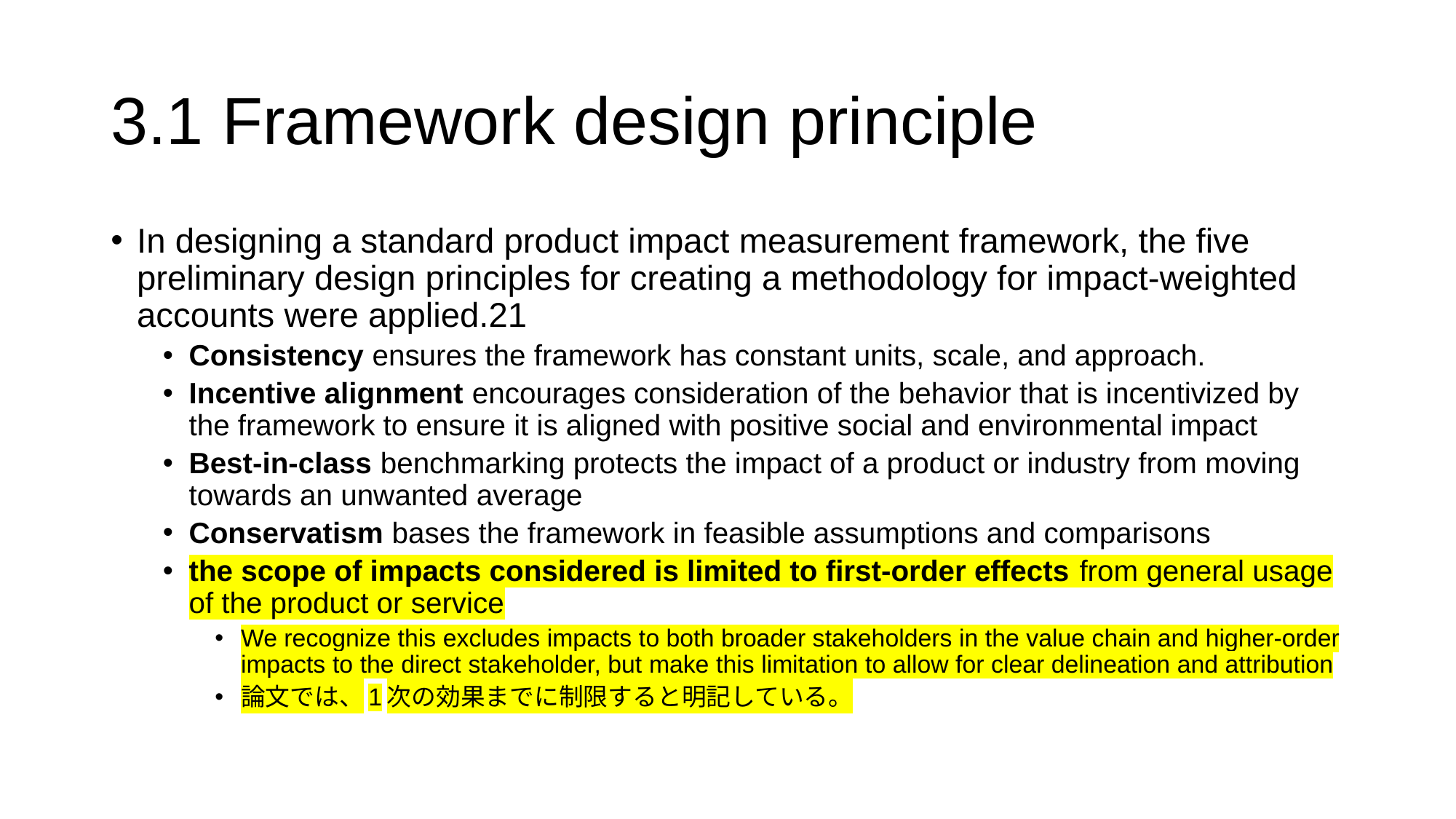

# 3.1 Framework design principle
In designing a standard product impact measurement framework, the five preliminary design principles for creating a methodology for impact-weighted accounts were applied.21
Consistency ensures the framework has constant units, scale, and approach.
Incentive alignment encourages consideration of the behavior that is incentivized by the framework to ensure it is aligned with positive social and environmental impact
Best-in-class benchmarking protects the impact of a product or industry from moving towards an unwanted average
Conservatism bases the framework in feasible assumptions and comparisons
the scope of impacts considered is limited to first-order effects from general usage of the product or service
We recognize this excludes impacts to both broader stakeholders in the value chain and higher-order impacts to the direct stakeholder, but make this limitation to allow for clear delineation and attribution
論文では、1次の効果までに制限すると明記している。